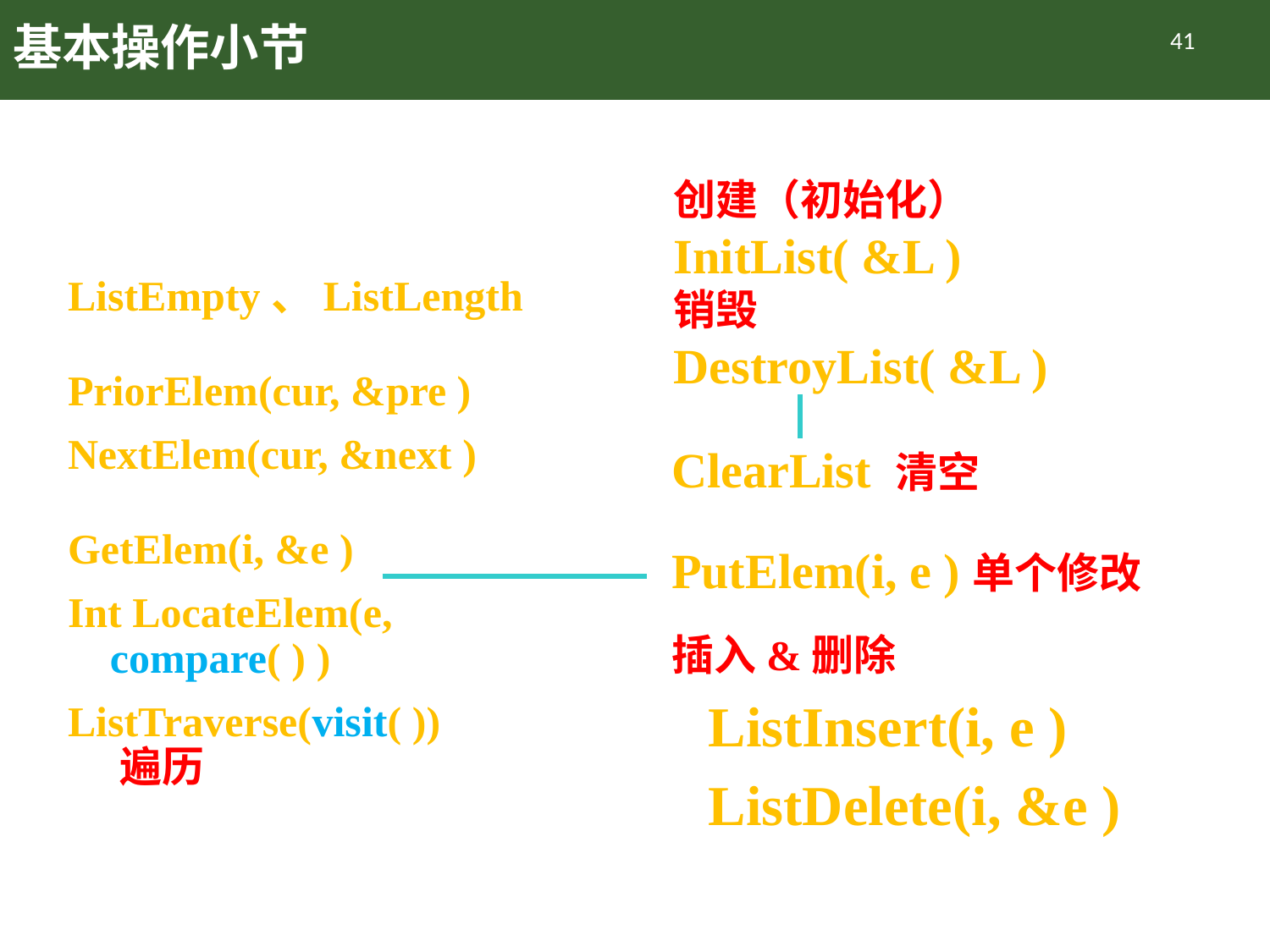

# 基本操作小节
41
创建（初始化）
InitList( &L )
销毁DestroyList( &L )
ListEmpty、ListLength
PriorElem(cur, &pre )
NextElem(cur, &next )
GetElem(i, &e )
Int LocateElem(e,
    compare( ) )
ListTraverse(visit( ))
    遍历
ClearList 清空
PutElem(i, e )单个修改
插入&删除
   ListInsert(i, e )
   ListDelete(i, &e )